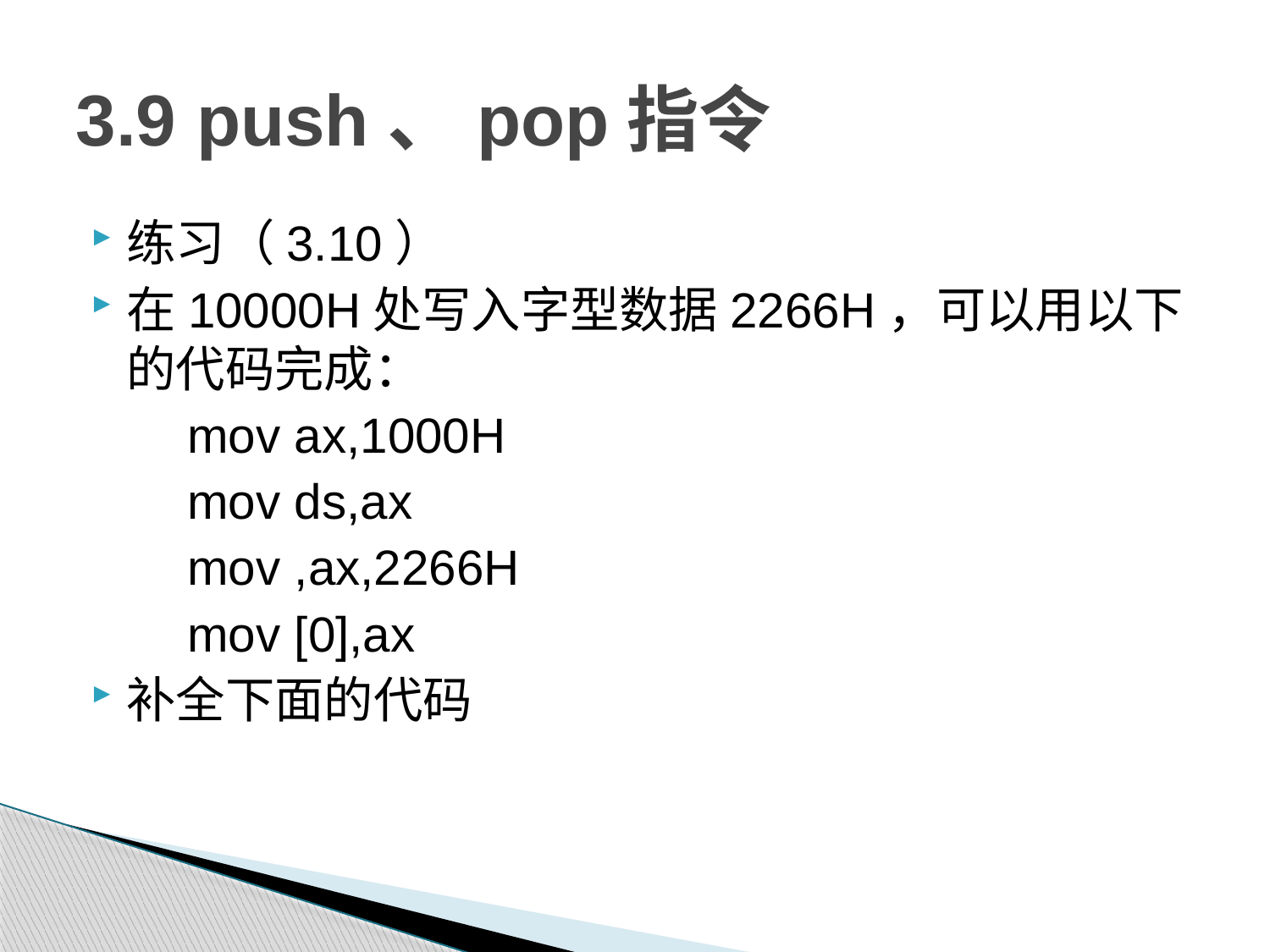

# 3.9 push、pop指令
练习（3.10）
在10000H处写入字型数据2266H，可以用以下的代码完成：
       mov ax,1000H
       mov ds,ax
       mov ,ax,2266H
       mov [0],ax
补全下面的代码